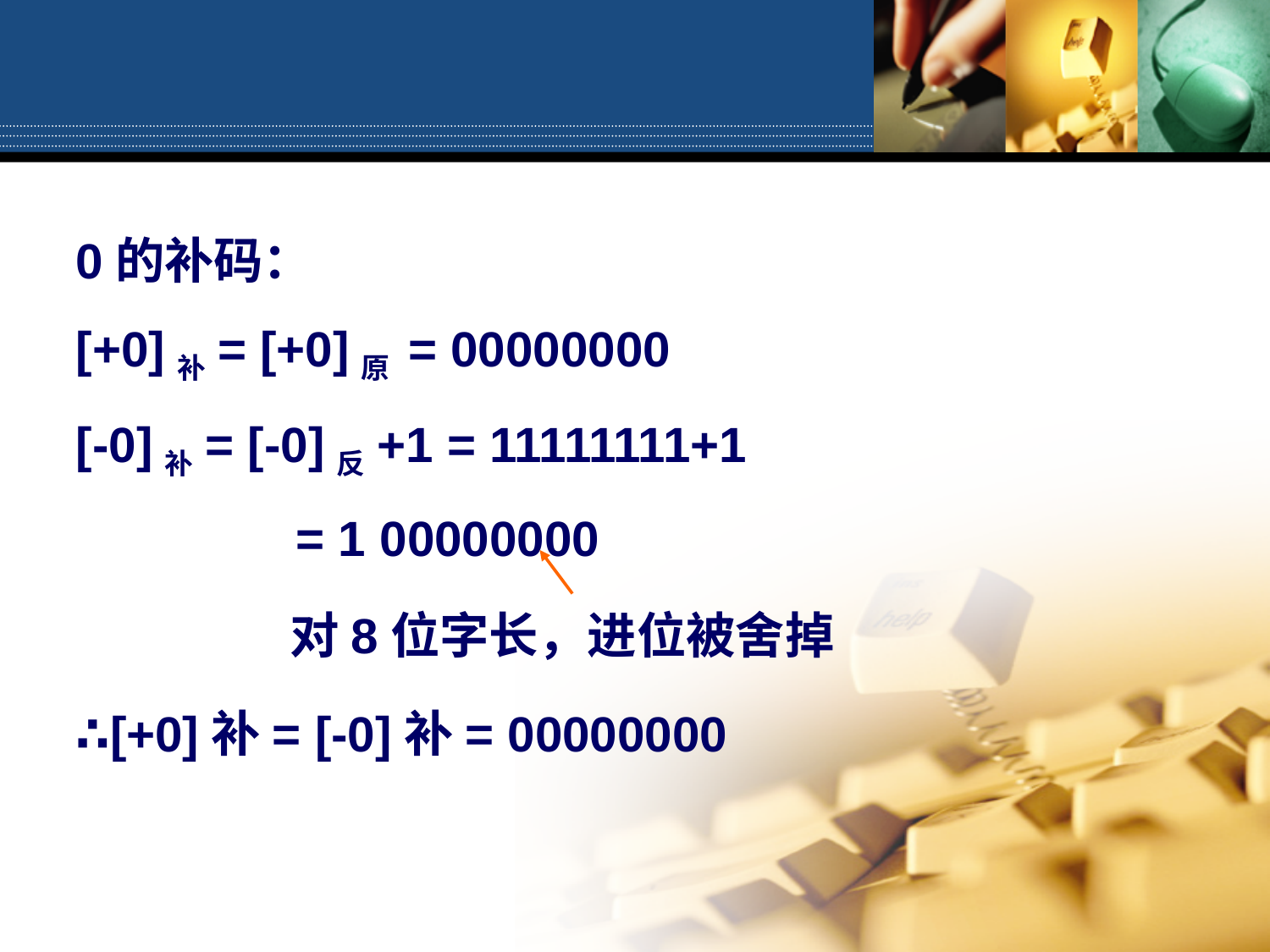

0的补码：
[+0]补= [+0]原 = 00000000
[-0]补= [-0]反+1 = 11111111+1
                = 1 00000000
                  对8位字长，进位被舍掉
∴[+0]补= [-0]补= 00000000